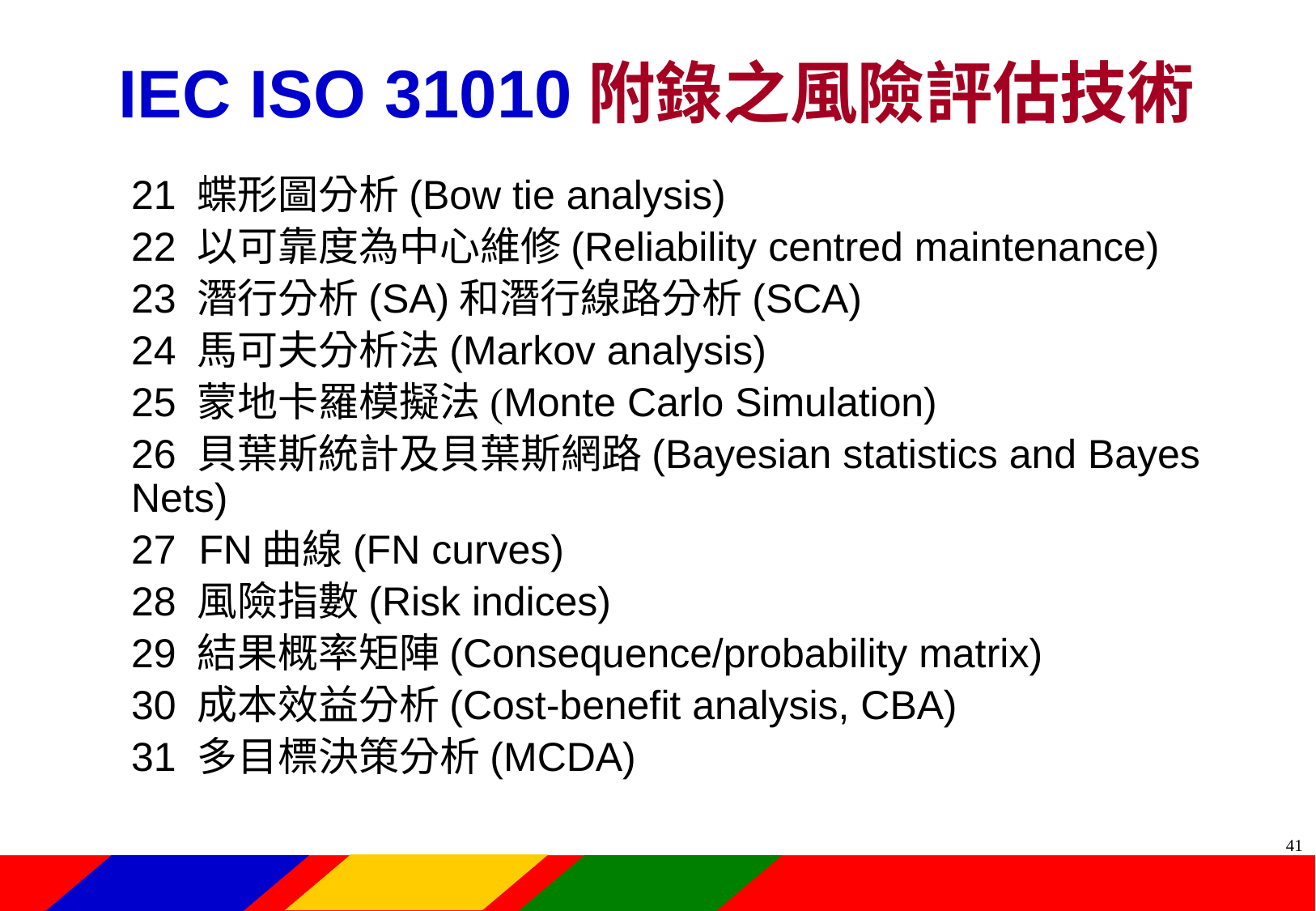

IEC ISO 31010附錄之風險評估技術
21 蝶形圖分析(Bow tie analysis)
22 以可靠度為中心維修(Reliability centred maintenance)
23 潛行分析(SA)和潛行線路分析(SCA)
24 馬可夫分析法(Markov analysis)
25 蒙地卡羅模擬法(Monte Carlo Simulation)
26 貝葉斯統計及貝葉斯網路(Bayesian statistics and Bayes Nets)
27  FN曲線(FN curves)
28 風險指數(Risk indices)
29 結果概率矩陣(Consequence/probability matrix)
30 成本效益分析(Cost-benefit analysis, CBA)
31 多目標決策分析(MCDA)
41